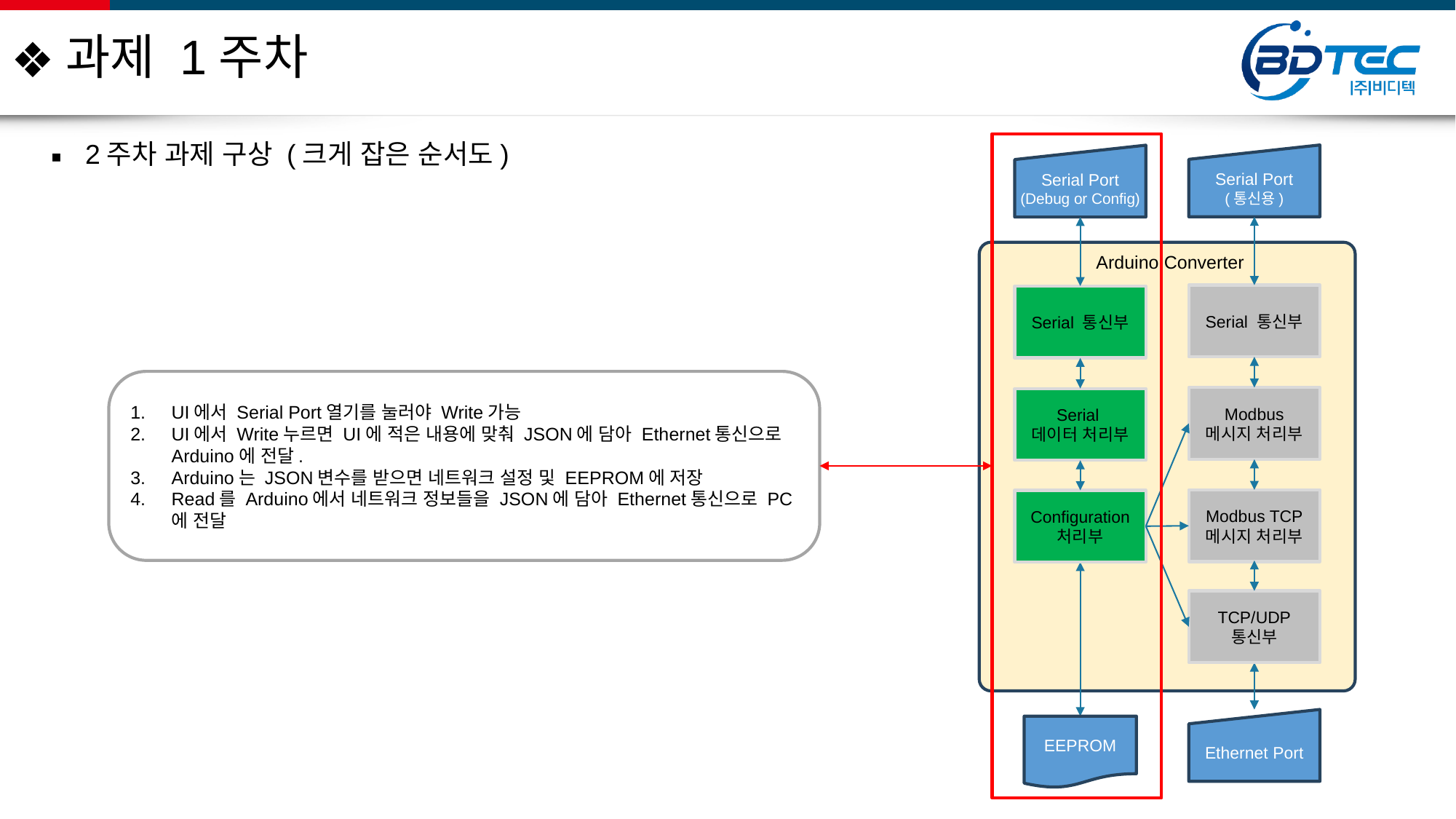

과제 1주차
2주차 과제 구상 (크게 잡은 순서도)

Serial Port
(통신용)
Serial Port
(Debug or Config)
Arduino Converter

Serial 통신부
Serial 통신부

UI에서 Serial Port열기를 눌러야 Write가능
UI에서 Write누르면 UI에 적은 내용에 맞춰 JSON에 담아 Ethernet통신으로 Arduino에 전달.
Arduino는 JSON변수를 받으면 네트워크 설정 및 EEPROM에 저장
Read를 Arduino에서 네트워크 정보들을 JSON에 담아 Ethernet통신으로 PC에 전달

Modbus
메시지 처리부
Serial
데이터 처리부
Modbus TCP
메시지 처리부
Configuration 처리부
TCP/UDP
통신부
Ethernet Port
EEPROM